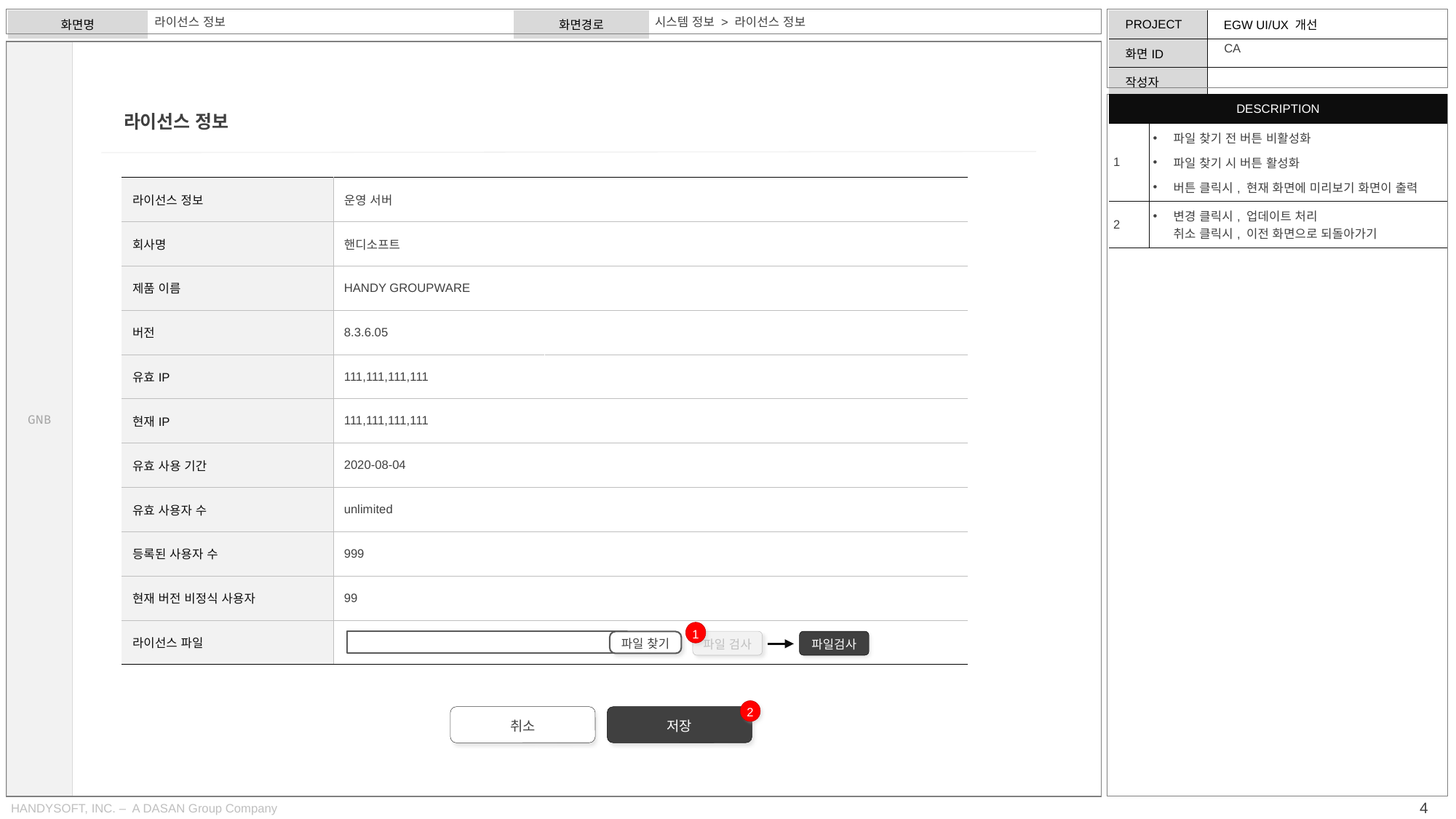

라이선스 정보
시스템 정보 > 라이선스 정보
CA
| DESCRIPTION |  |
| --- | --- |
| 1 | 파일 찾기 전 버튼 비활성화 파일 찾기 시 버튼 활성화 버튼 클릭시, 현재 화면에 미리보기 화면이 출력 |
| 2 | 변경 클릭시, 업데이트 처리 취소 클릭시, 이전 화면으로 되돌아가기 |
라이선스 정보
| 라이선스 정보 | 운영 서버 |  |
| --- | --- | --- |
| 회사명 | 핸디소프트 |  |
| 제품 이름 | HANDY GROUPWARE |  |
| 버전 | 8.3.6.05 |  |
| 유효IP | 111,111,111,111 |  |
| 현재IP | 111,111,111,111 |  |
| 유효 사용 기간 | 2020-08-04 |  |
| 유효 사용자 수 | unlimited |  |
| 등록된 사용자 수 | 999 |  |
| 현재 버전 비정식 사용자 | 99 |  |
| 라이선스 파일 |  |  |
1
파일 검사
파일검사

파일 찾기
2
취소
저장